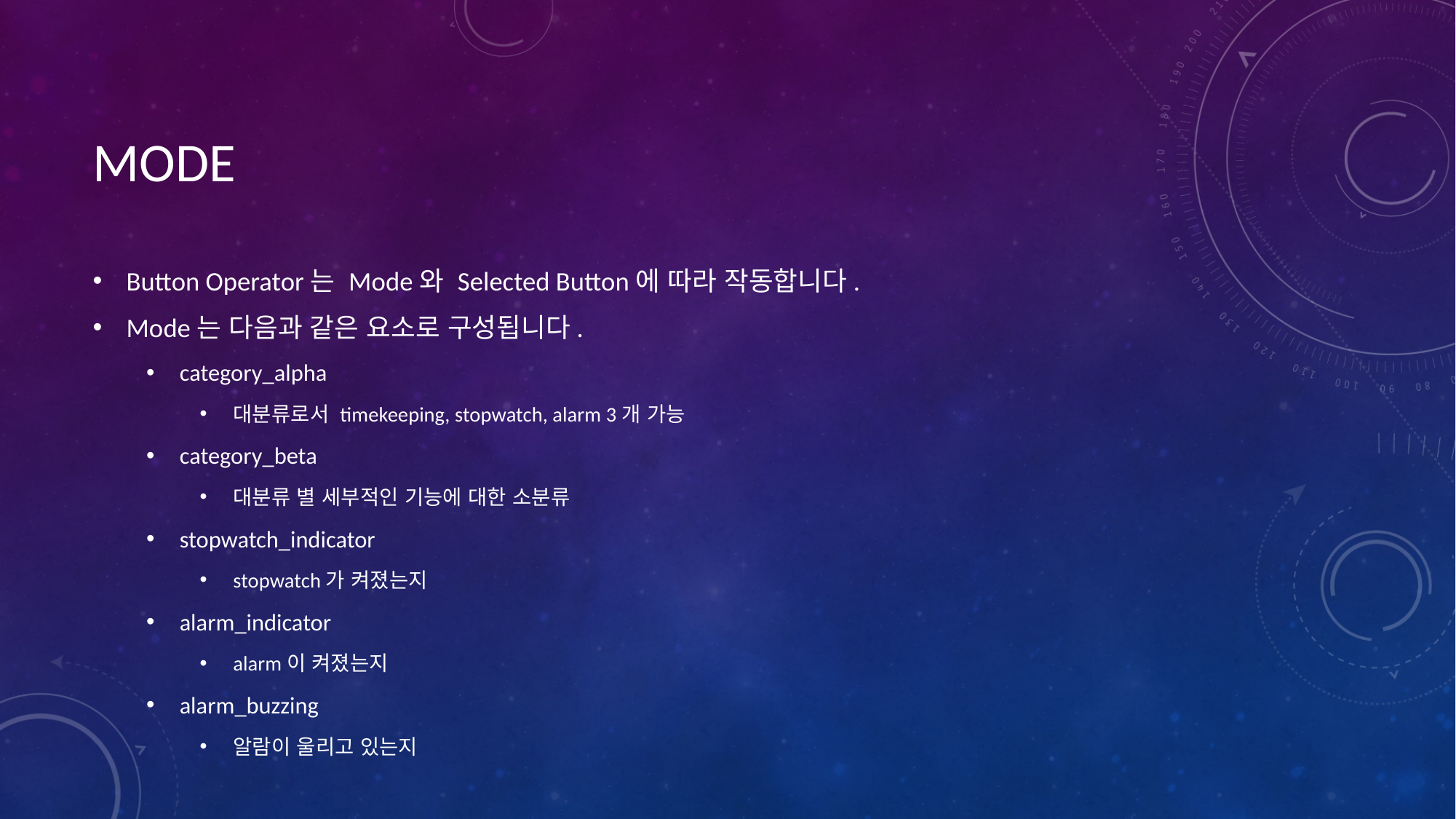

# Mode
Button Operator는 Mode와 Selected Button에 따라 작동합니다.
Mode는 다음과 같은 요소로 구성됩니다.
category_alpha
대분류로서 timekeeping, stopwatch, alarm 3개 가능
category_beta
대분류 별 세부적인 기능에 대한 소분류
stopwatch_indicator
stopwatch가 켜졌는지
alarm_indicator
alarm이 켜졌는지
alarm_buzzing
알람이 울리고 있는지